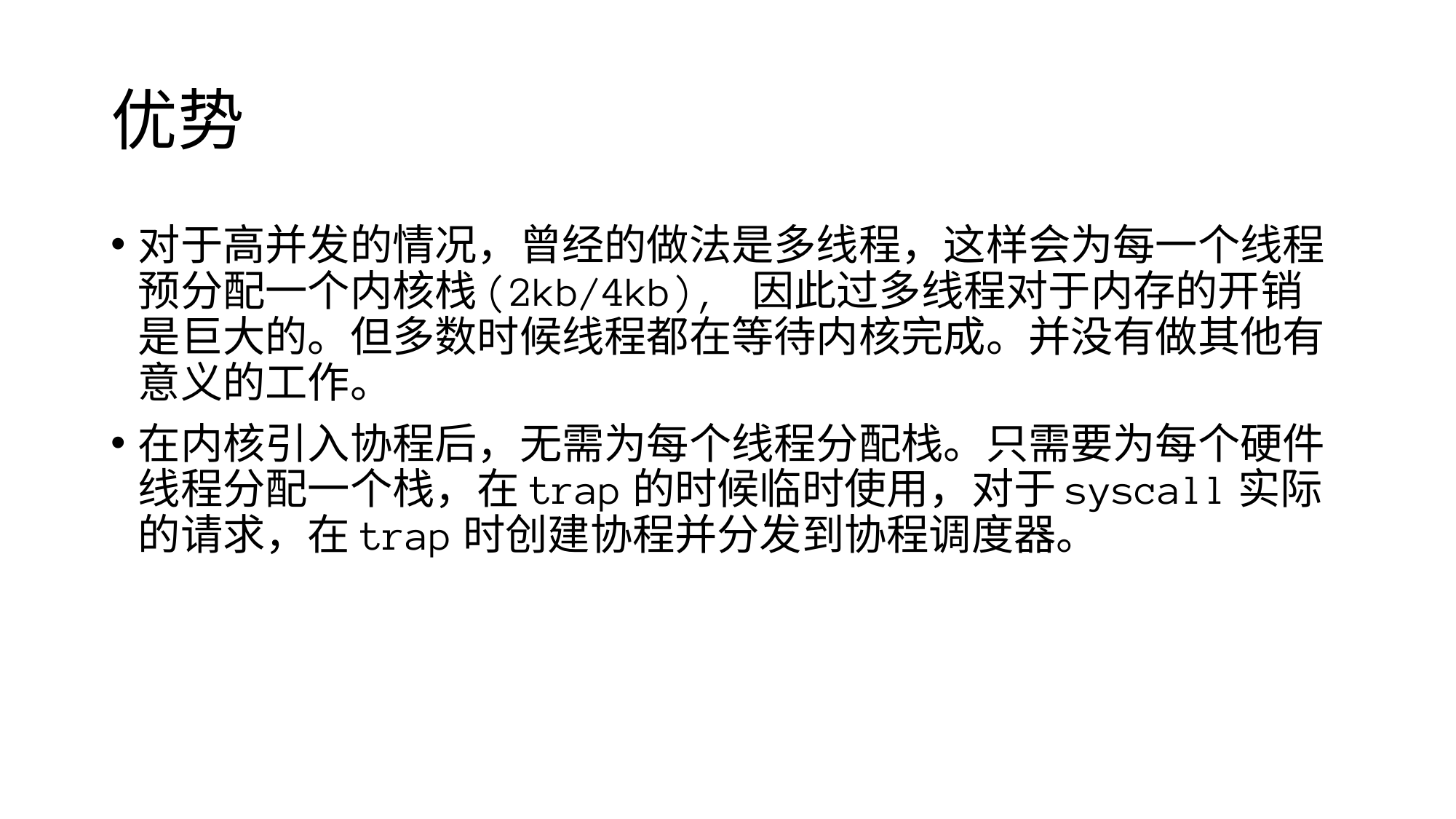

# 优势
对于高并发的情况，曾经的做法是多线程，这样会为每一个线程预分配一个内核栈(2kb/4kb), 因此过多线程对于内存的开销是巨大的。但多数时候线程都在等待内核完成。并没有做其他有意义的工作。
在内核引入协程后，无需为每个线程分配栈。只需要为每个硬件线程分配一个栈，在trap的时候临时使用，对于syscall实际的请求，在trap时创建协程并分发到协程调度器。